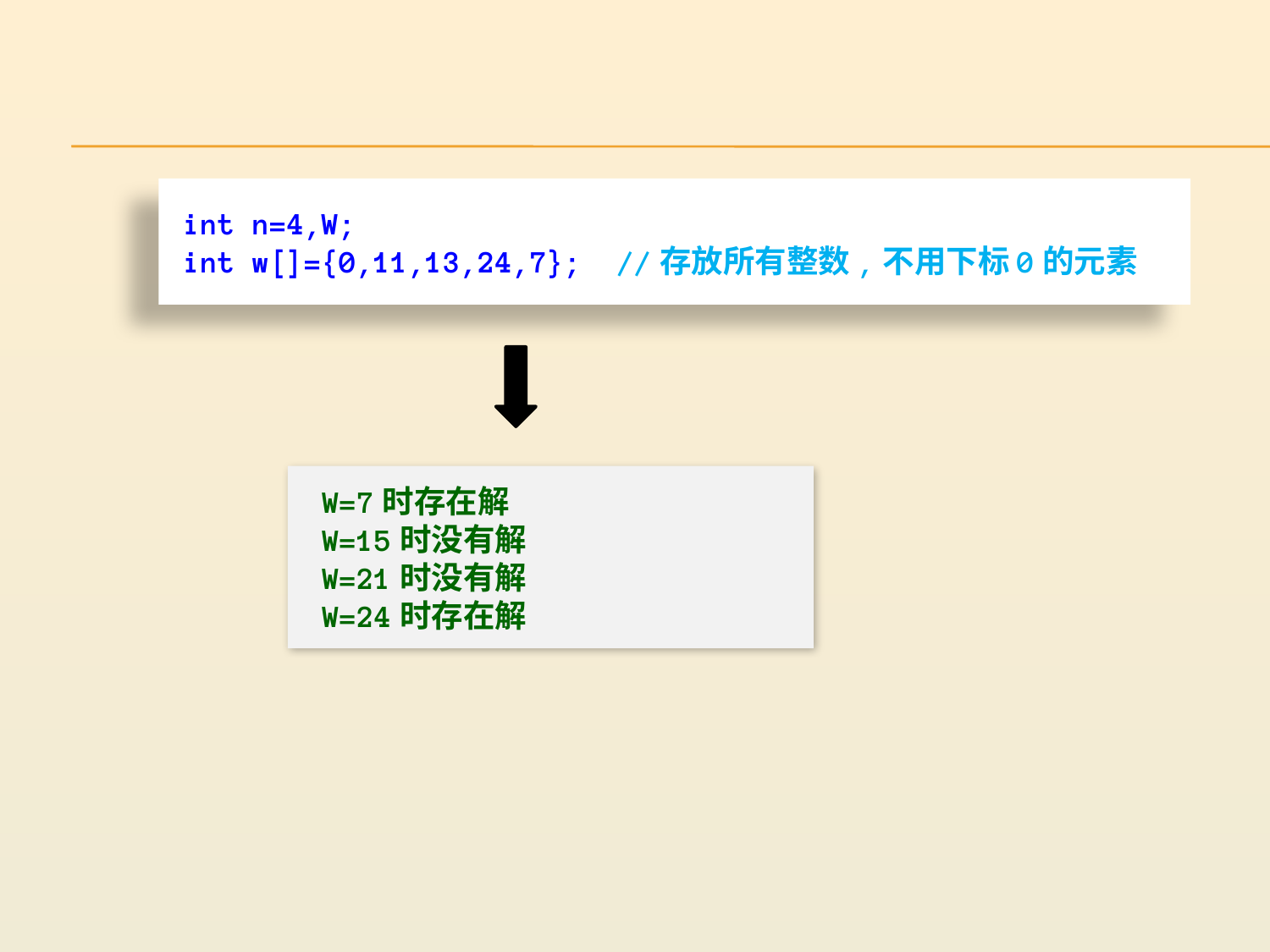

int n=4,W;
int w[]={0,11,13,24,7};  //存放所有整数,不用下标0的元素

W=7时存在解
W=15时没有解
W=21时没有解
W=24时存在解